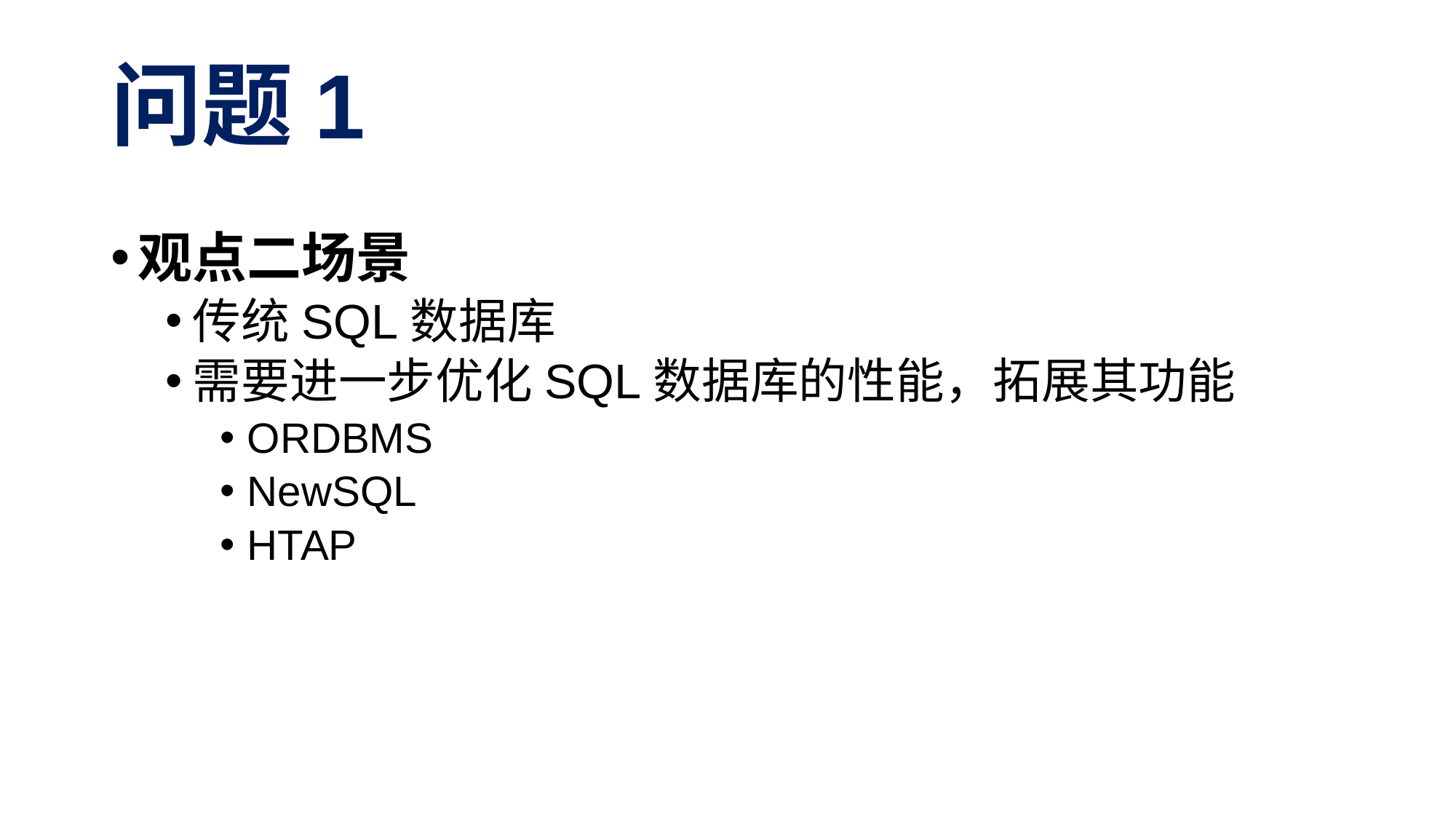

# 问题1
观点二场景
传统SQL数据库
需要进一步优化SQL数据库的性能，拓展其功能
ORDBMS
NewSQL
HTAP